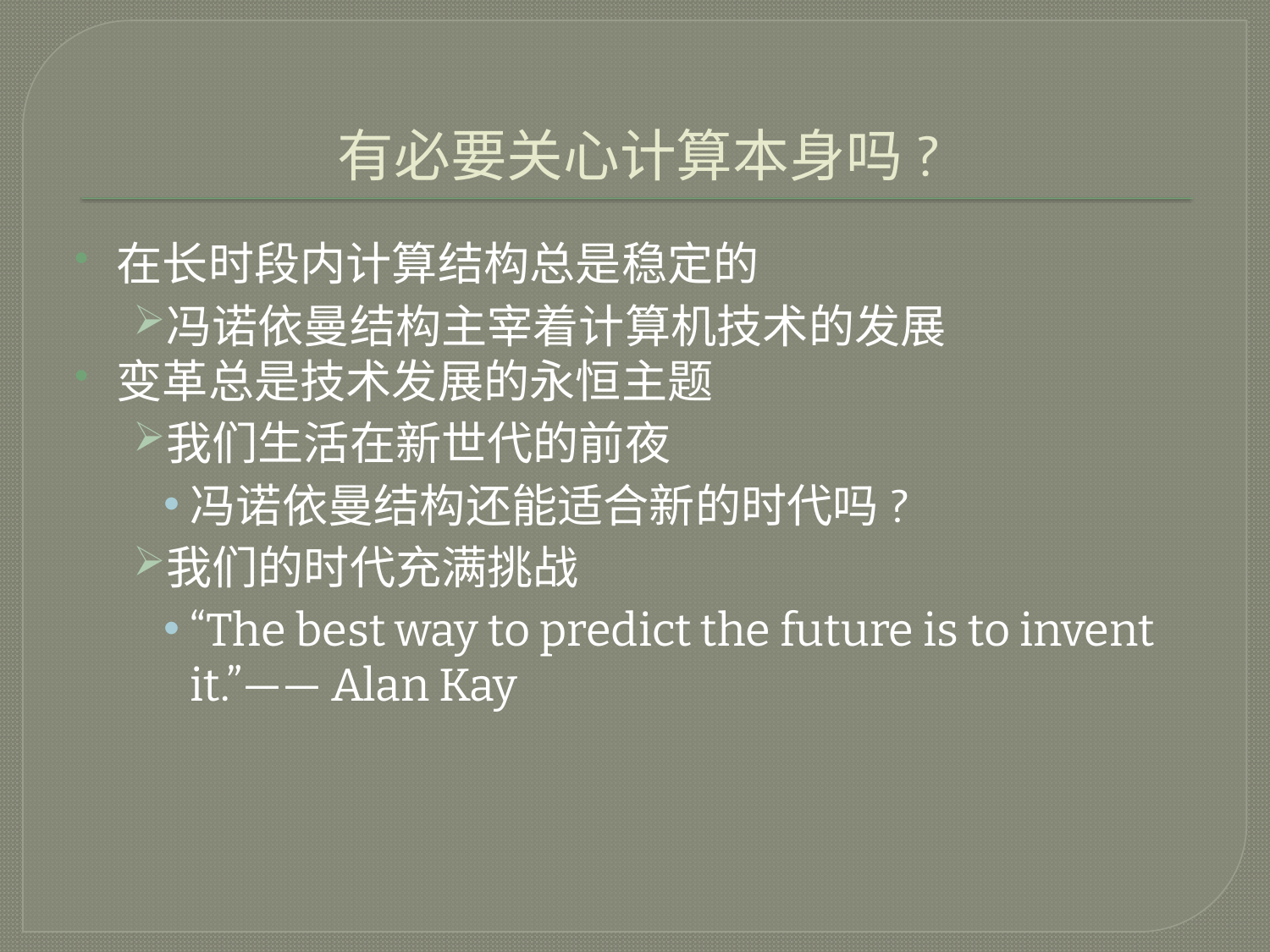

# 有必要关心计算本身吗?
在长时段内计算结构总是稳定的
冯诺依曼结构主宰着计算机技术的发展
变革总是技术发展的永恒主题
我们生活在新世代的前夜
冯诺依曼结构还能适合新的时代吗?
我们的时代充满挑战
“The best way to predict the future is to invent it.”—— Alan Kay